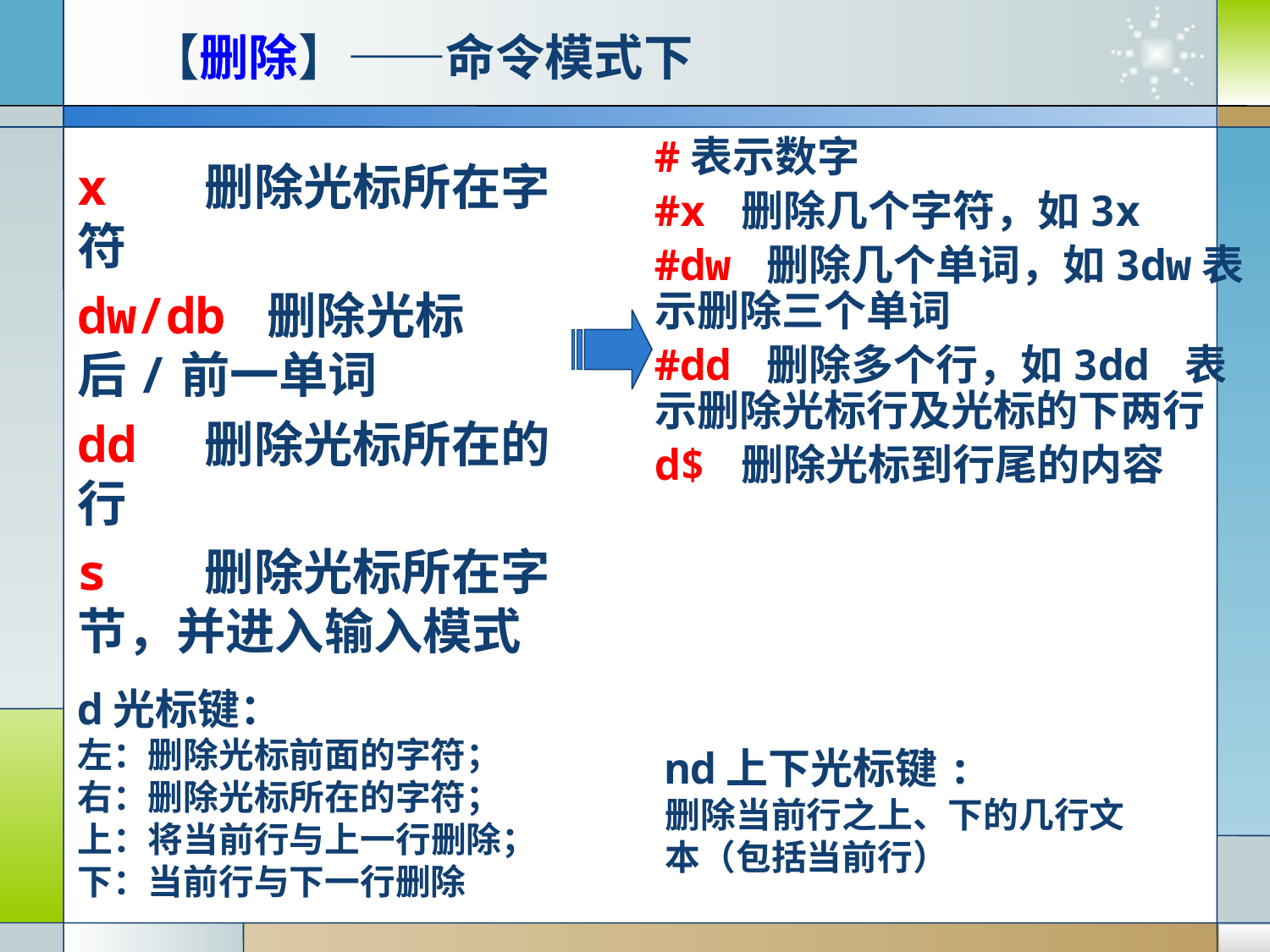

# 【删除】——命令模式下
#表示数字
#x 删除几个字符，如3x
#dw 删除几个单词，如3dw表示删除三个单词
#dd 删除多个行，如3dd 表示删除光标行及光标的下两行
d$ 删除光标到行尾的内容
x 	删除光标所在字符
dw/db 删除光标后/前一单词
dd	删除光标所在的行
s	删除光标所在字节，并进入输入模式

d光标键：
左：删除光标前面的字符；
右：删除光标所在的字符；
上：将当前行与上一行删除；
下：当前行与下一行删除
nd上下光标键:
删除当前行之上、下的几行文本（包括当前行）